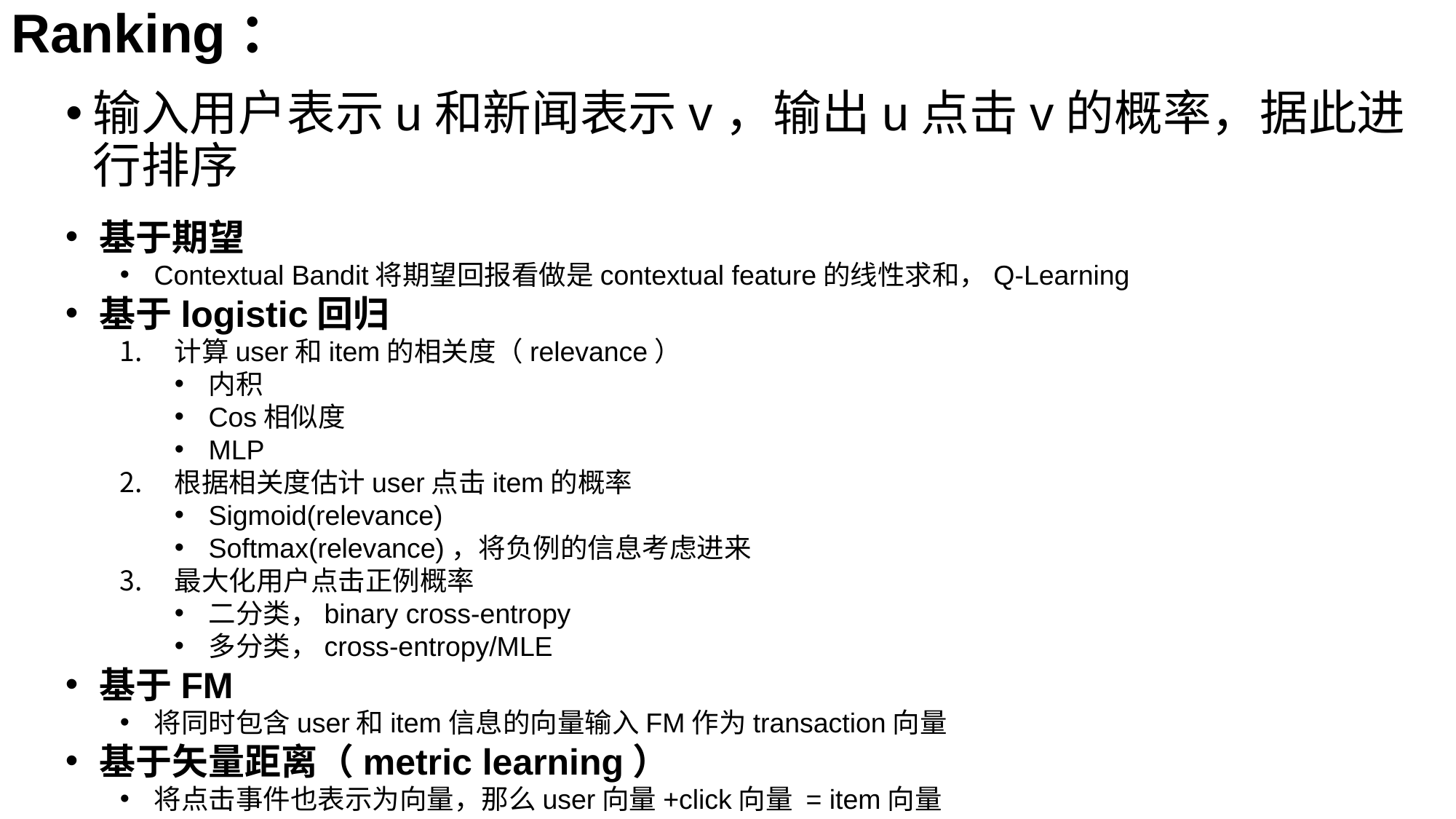

Ranking：

输入用户表示u和新闻表示v，输出u点击v的概率，据此进行排序

基于期望
Contextual Bandit将期望回报看做是contextual feature的线性求和，Q-Learning
基于logistic回归
计算user和item的相关度（relevance）
内积
Cos相似度
MLP
根据相关度估计user点击item的概率
Sigmoid(relevance)
Softmax(relevance)，将负例的信息考虑进来
最大化用户点击正例概率
二分类，binary cross-entropy
多分类，cross-entropy/MLE
基于FM
将同时包含user和item信息的向量输入FM作为transaction向量
基于矢量距离（metric learning）
将点击事件也表示为向量，那么user向量+click向量 = item向量